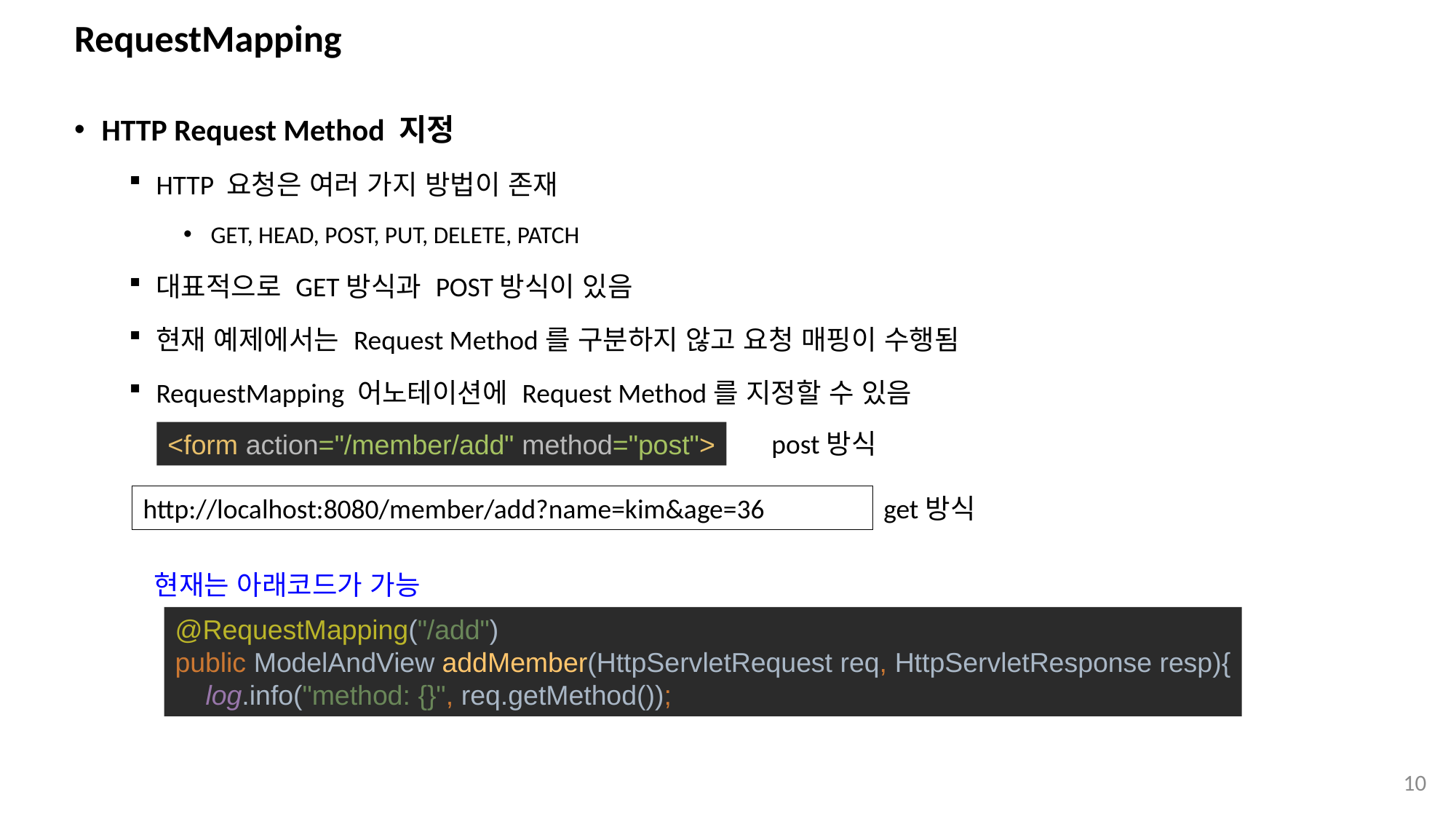

# RequestMapping
HTTP Request Method 지정
HTTP 요청은 여러 가지 방법이 존재
GET, HEAD, POST, PUT, DELETE, PATCH
대표적으로 GET방식과 POST방식이 있음
현재 예제에서는 Request Method를 구분하지 않고 요청 매핑이 수행됨
RequestMapping 어노테이션에 Request Method를 지정할 수 있음
post방식
<form action="/member/add" method="post">
http://localhost:8080/member/add?name=kim&age=36
get방식
현재는 아래코드가 가능
@RequestMapping("/add")
public ModelAndView addMember(HttpServletRequest req, HttpServletResponse resp){
    log.info("method: {}", req.getMethod());
10